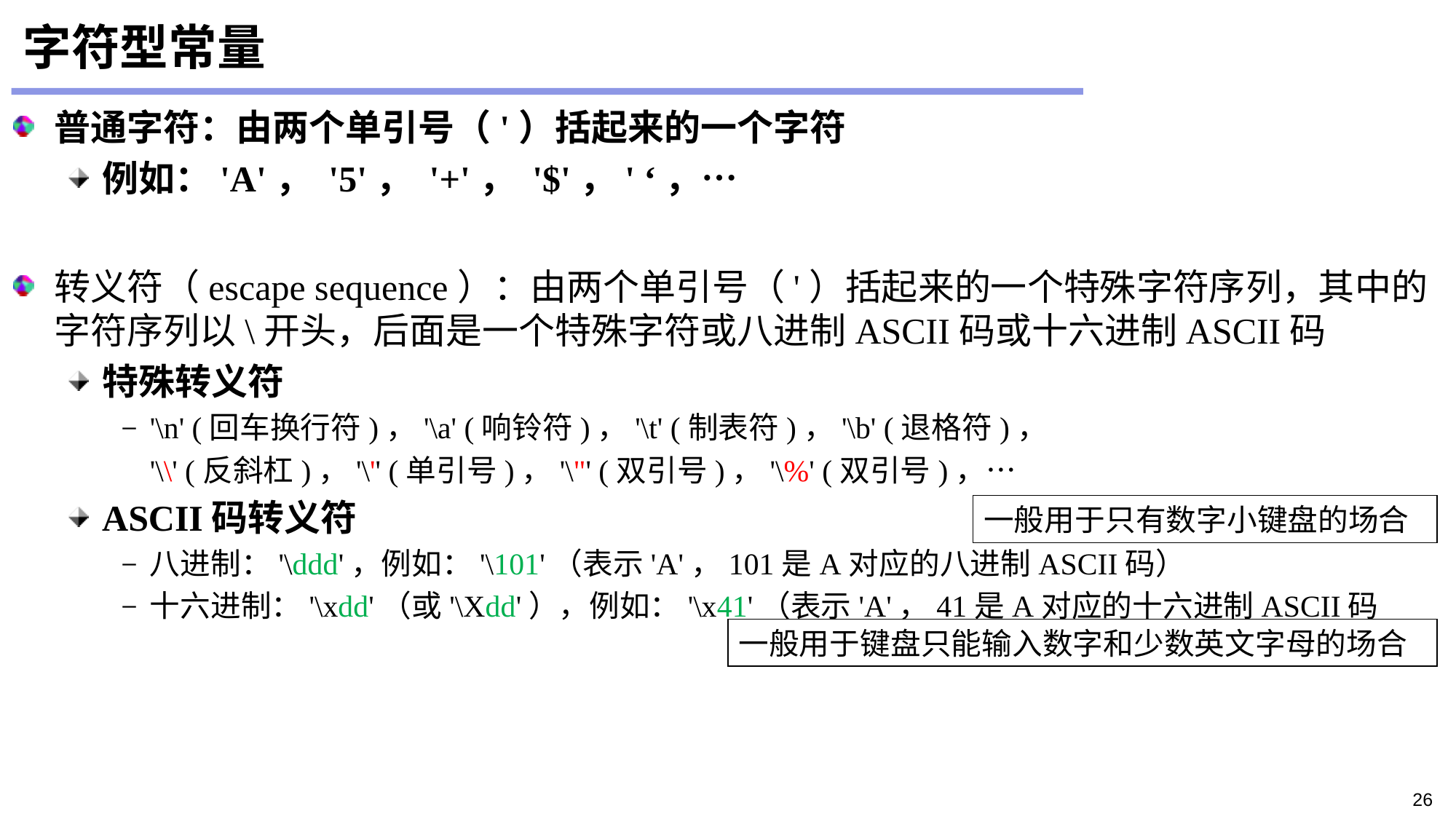

字符型常量
普通字符：由两个单引号（'）括起来的一个字符
例如：'A'， '5'， '+'， '$'，' ‘，…

转义符（escape sequence）：由两个单引号（'）括起来的一个特殊字符序列，其中的字符序列以\开头，后面是一个特殊字符或八进制ASCII码或十六进制ASCII码
特殊转义符
'\n' (回车换行符)，'\a' (响铃符)，'\t' (制表符)，'\b' (退格符)，
	'\\' (反斜杠)，'\'' (单引号)，'\"' (双引号)，'\%' (双引号)，…
ASCII码转义符
八进制：'\ddd'，例如：'\101'（表示'A'，101是A对应的八进制ASCII码）
十六进制：'\xdd'（或'\Xdd'），例如：'\x41'（表示'A'，41是A对应的十六进制ASCII码
一般用于只有数字小键盘的场合
一般用于键盘只能输入数字和少数英文字母的场合
26